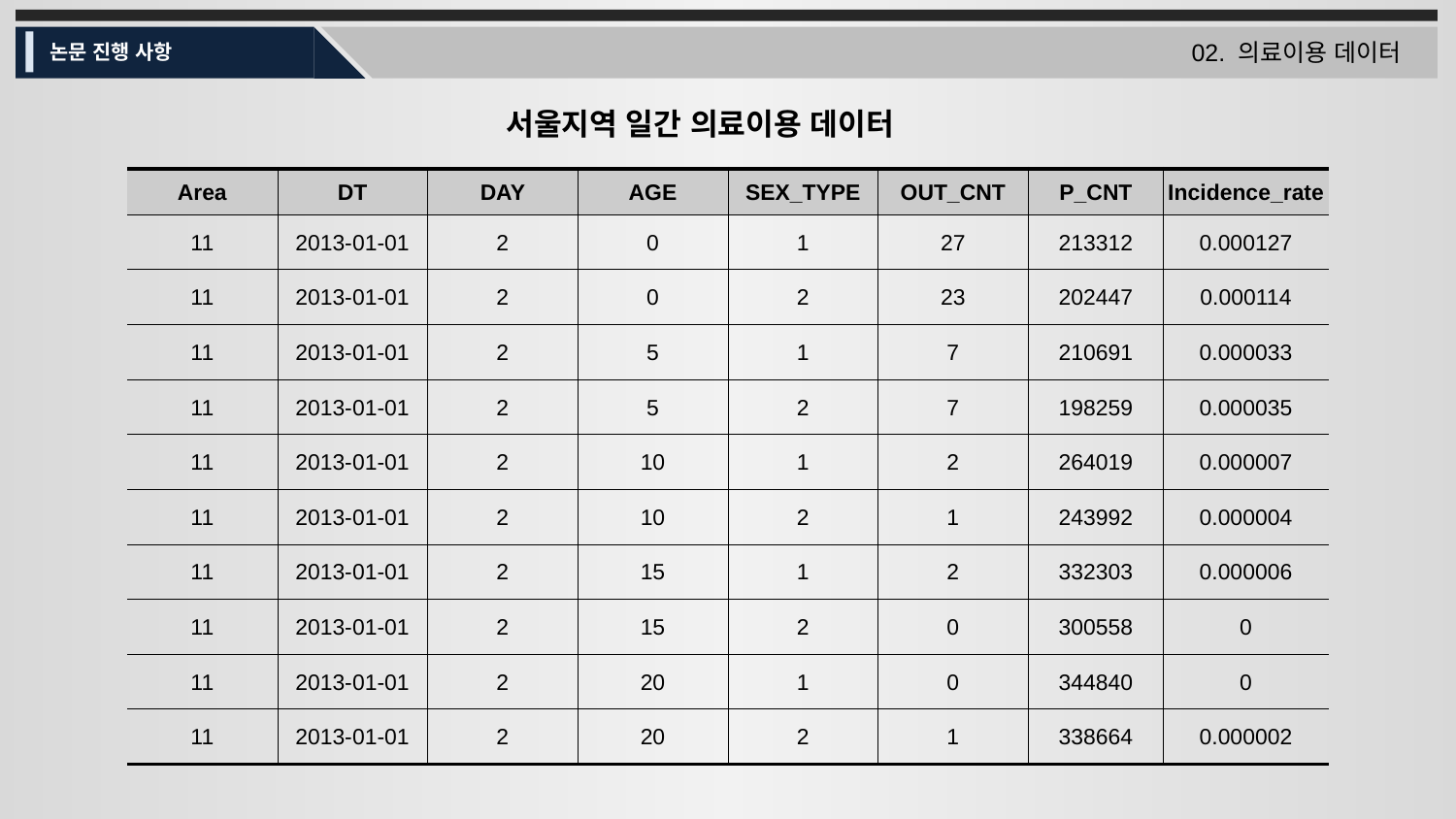

02. 의료이용 데이터

논문 진행 사항
서울지역 일간 의료이용 데이터
| Area | DT | DAY | AGE | SEX\_TYPE | OUT\_CNT | P\_CNT | Incidence\_rate |
| --- | --- | --- | --- | --- | --- | --- | --- |
| 11 | 2013-01-01 | 2 | 0 | 1 | 27 | 213312 | 0.000127 |
| 11 | 2013-01-01 | 2 | 0 | 2 | 23 | 202447 | 0.000114 |
| 11 | 2013-01-01 | 2 | 5 | 1 | 7 | 210691 | 0.000033 |
| 11 | 2013-01-01 | 2 | 5 | 2 | 7 | 198259 | 0.000035 |
| 11 | 2013-01-01 | 2 | 10 | 1 | 2 | 264019 | 0.000007 |
| 11 | 2013-01-01 | 2 | 10 | 2 | 1 | 243992 | 0.000004 |
| 11 | 2013-01-01 | 2 | 15 | 1 | 2 | 332303 | 0.000006 |
| 11 | 2013-01-01 | 2 | 15 | 2 | 0 | 300558 | 0 |
| 11 | 2013-01-01 | 2 | 20 | 1 | 0 | 344840 | 0 |
| 11 | 2013-01-01 | 2 | 20 | 2 | 1 | 338664 | 0.000002 |